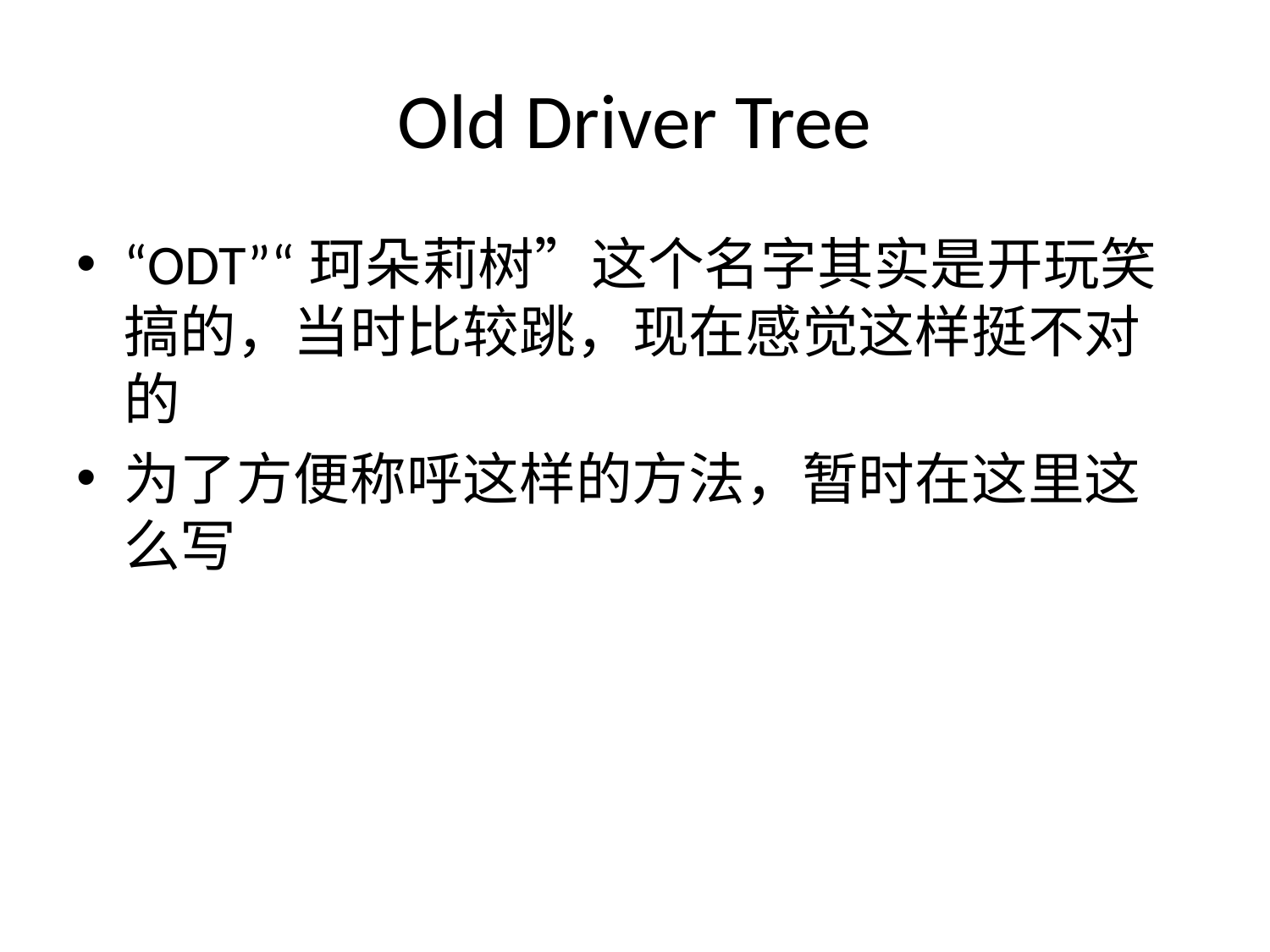

# Old Driver Tree
“ODT”“珂朵莉树”这个名字其实是开玩笑搞的，当时比较跳，现在感觉这样挺不对的
为了方便称呼这样的方法，暂时在这里这么写